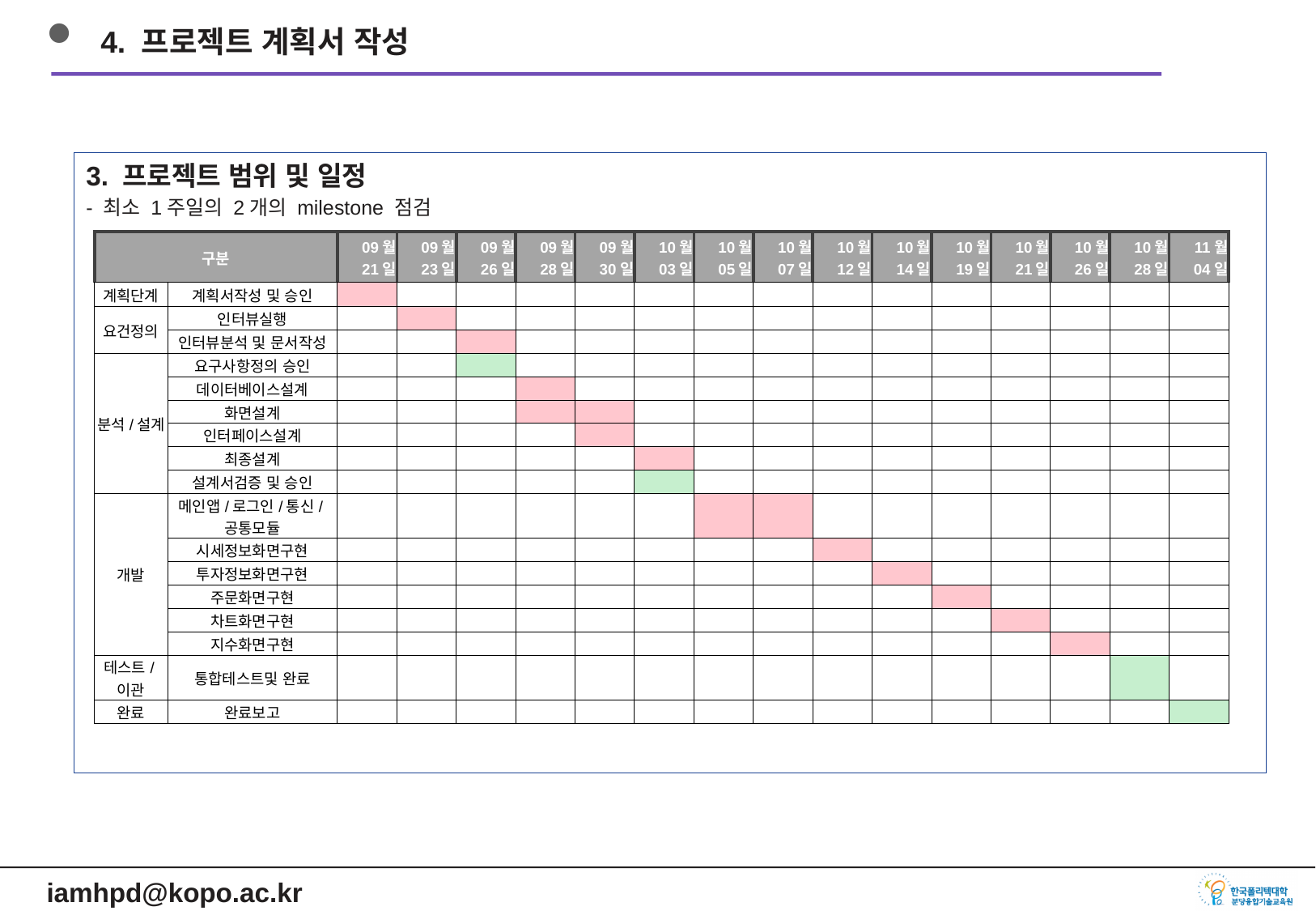

4. 프로젝트 계획서 작성
3. 프로젝트 범위 및 일정
- 최소 1주일의 2개의 milestone 점검
| 구분 |  | 09월 21일 | 09월 23일 | 09월 26일 | 09월 28일 | 09월 30일 | 10월 03일 | 10월 05일 | 10월 07일 | 10월 12일 | 10월 14일 | 10월 19일 | 10월 21일 | 10월 26일 | 10월 28일 | 11월 04일 |
| --- | --- | --- | --- | --- | --- | --- | --- | --- | --- | --- | --- | --- | --- | --- | --- | --- |
| 계획단계 | 계획서작성 및 승인 |  |  |  |  |  |  |  |  |  |  |  |  |  |  |  |
| 요건정의 | 인터뷰실행 |  |  |  |  |  |  |  |  |  |  |  |  |  |  |  |
|  | 인터뷰분석 및 문서작성 |  |  |  |  |  |  |  |  |  |  |  |  |  |  |  |
| 분석/설계 | 요구사항정의 승인 |  |  |  |  |  |  |  |  |  |  |  |  |  |  |  |
|  | 데이터베이스설계 |  |  |  |  |  |  |  |  |  |  |  |  |  |  |  |
|  | 화면설계 |  |  |  |  |  |  |  |  |  |  |  |  |  |  |  |
|  | 인터페이스설계 |  |  |  |  |  |  |  |  |  |  |  |  |  |  |  |
|  | 최종설계 |  |  |  |  |  |  |  |  |  |  |  |  |  |  |  |
|  | 설계서검증 및 승인 |  |  |  |  |  |  |  |  |  |  |  |  |  |  |  |
| 개발 | 메인앱/로그인/통신/공통모듈 |  |  |  |  |  |  |  |  |  |  |  |  |  |  |  |
|  | 시세정보화면구현 |  |  |  |  |  |  |  |  |  |  |  |  |  |  |  |
|  | 투자정보화면구현 |  |  |  |  |  |  |  |  |  |  |  |  |  |  |  |
|  | 주문화면구현 |  |  |  |  |  |  |  |  |  |  |  |  |  |  |  |
|  | 차트화면구현 |  |  |  |  |  |  |  |  |  |  |  |  |  |  |  |
|  | 지수화면구현 |  |  |  |  |  |  |  |  |  |  |  |  |  |  |  |
| 테스트/이관 | 통합테스트및 완료 |  |  |  |  |  |  |  |  |  |  |  |  |  |  |  |
| 완료 | 완료보고 |  |  |  |  |  |  |  |  |  |  |  |  |  |  |  |